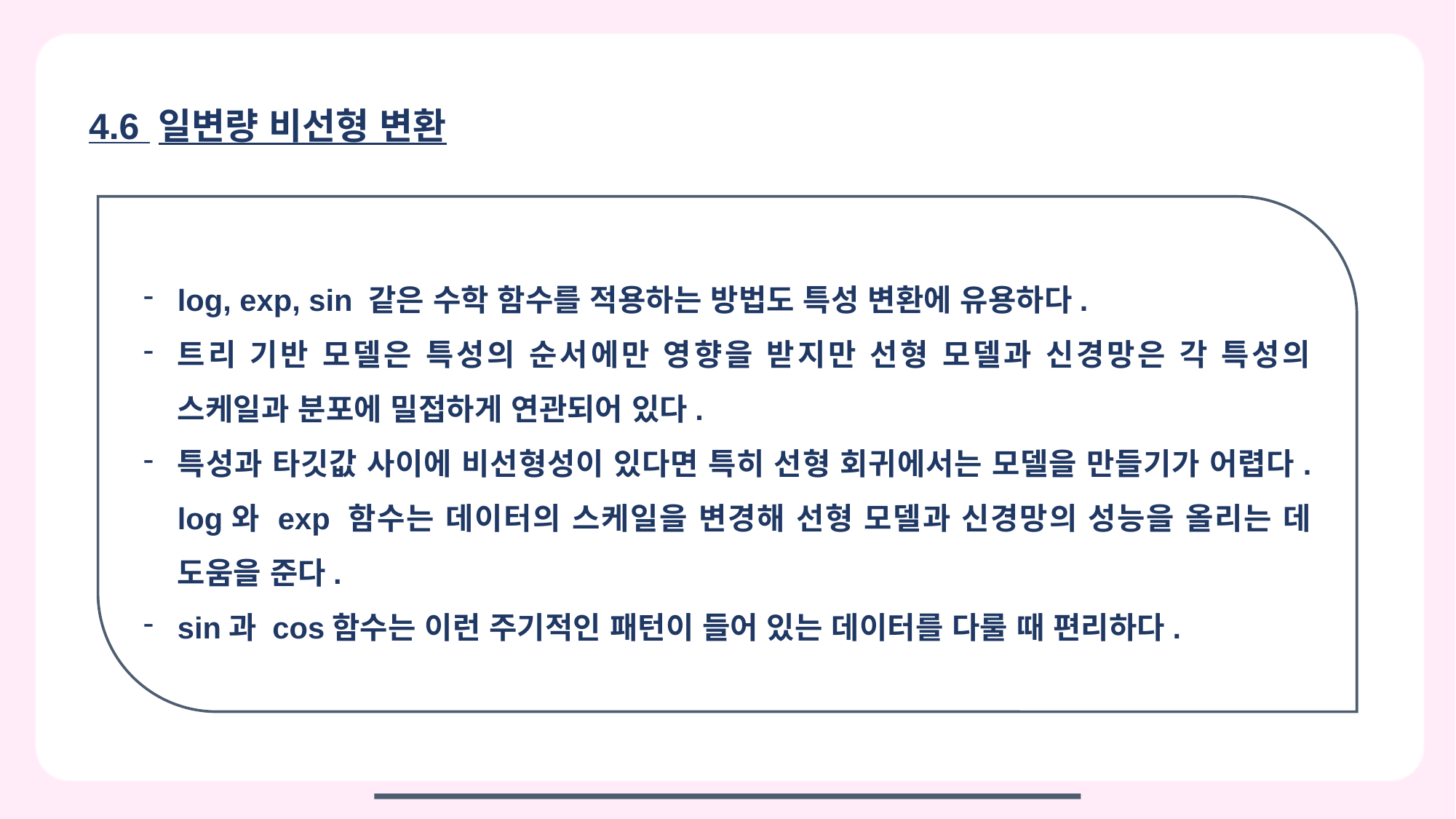

4.6 일변량 비선형 변환
log, exp, sin 같은 수학 함수를 적용하는 방법도 특성 변환에 유용하다.
트리 기반 모델은 특성의 순서에만 영향을 받지만 선형 모델과 신경망은 각 특성의 스케일과 분포에 밀접하게 연관되어 있다.
특성과 타깃값 사이에 비선형성이 있다면 특히 선형 회귀에서는 모델을 만들기가 어렵다. log와 exp 함수는 데이터의 스케일을 변경해 선형 모델과 신경망의 성능을 올리는 데 도움을 준다.
sin과 cos함수는 이런 주기적인 패턴이 들어 있는 데이터를 다룰 때 편리하다.